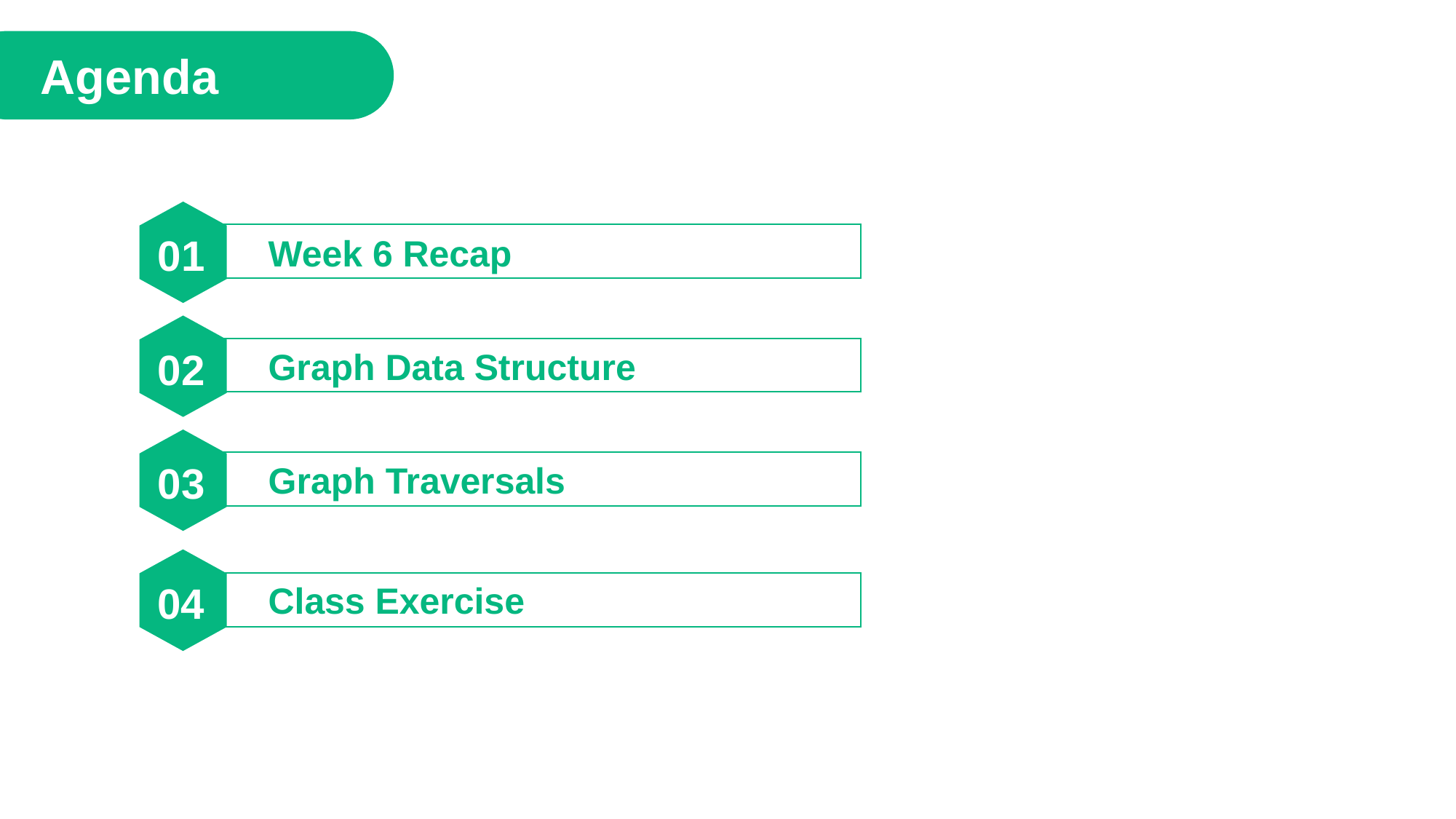

Agenda

01

Week 6 Recap

02
竞争对手分析

Graph Data Structure
产品定位分析

03

Graph Traversals

04
Class Exercise

05